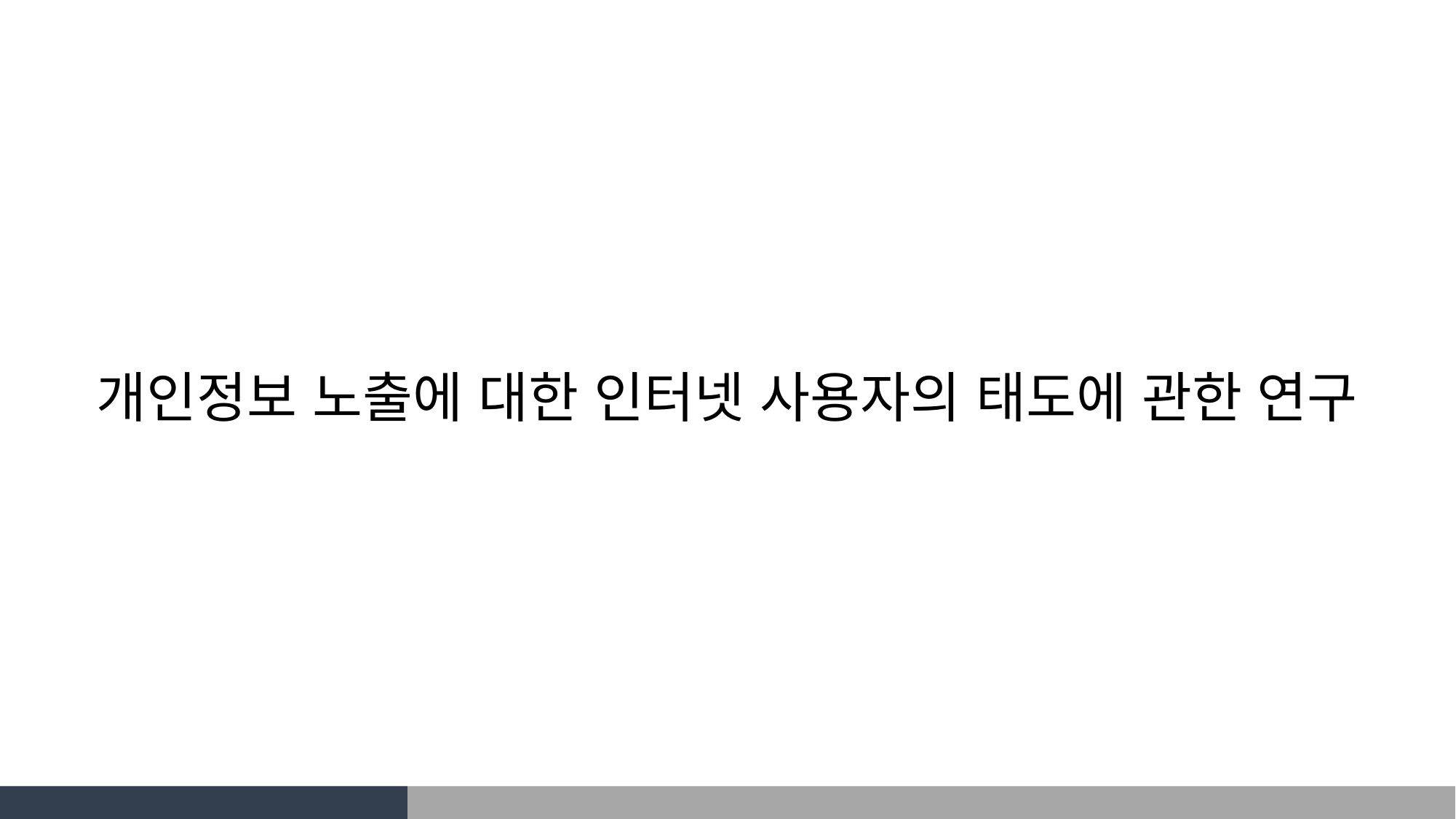

개인정보 노출에 대한 인터넷 사용자의 태도에 관한 연구